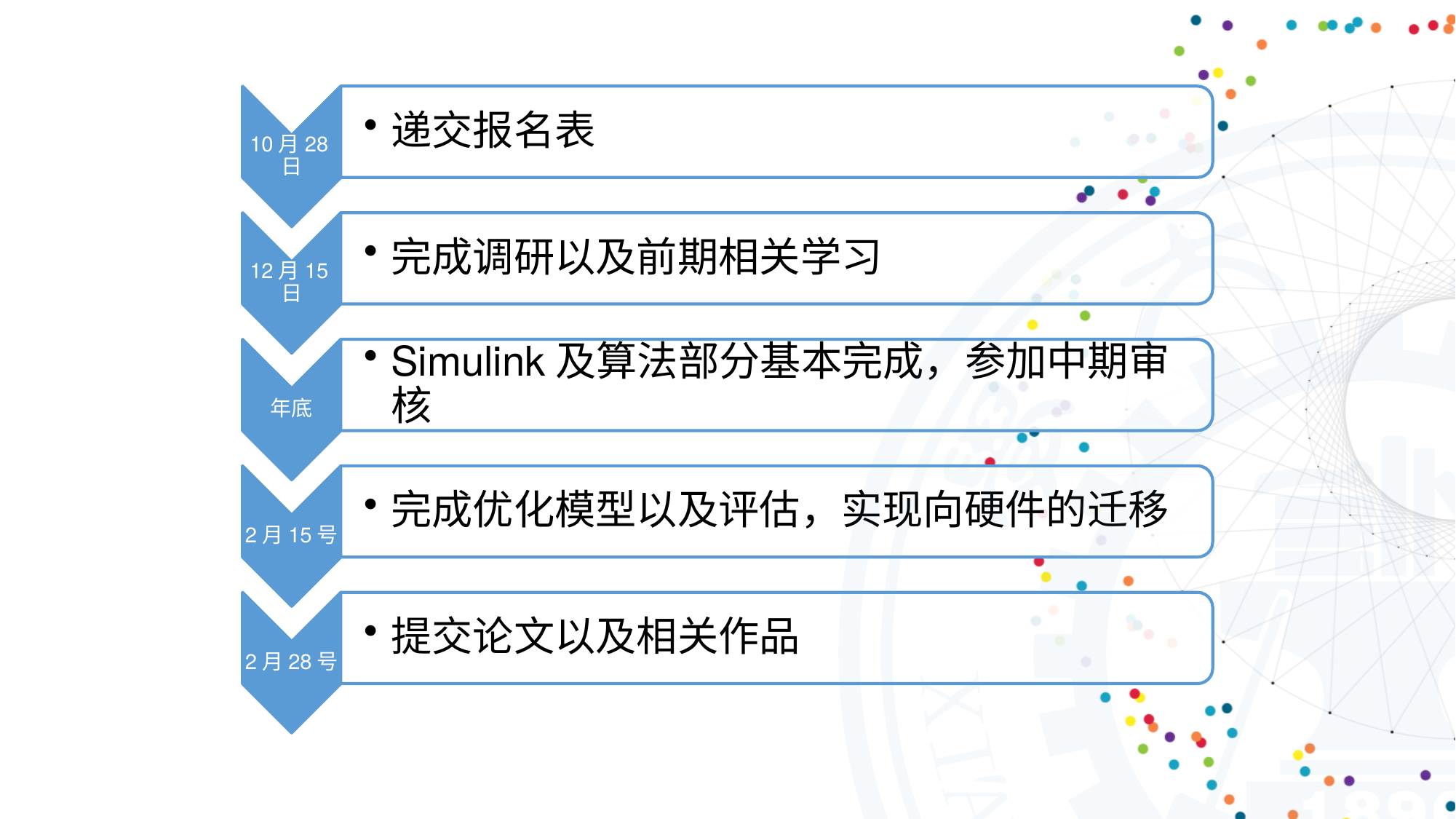

10月28日
递交报名表
12月15日
完成调研以及前期相关学习
年底
Simulink及算法部分基本完成，参加中期审核
2月15号
完成优化模型以及评估，实现向硬件的迁移
2月28号
提交论文以及相关作品